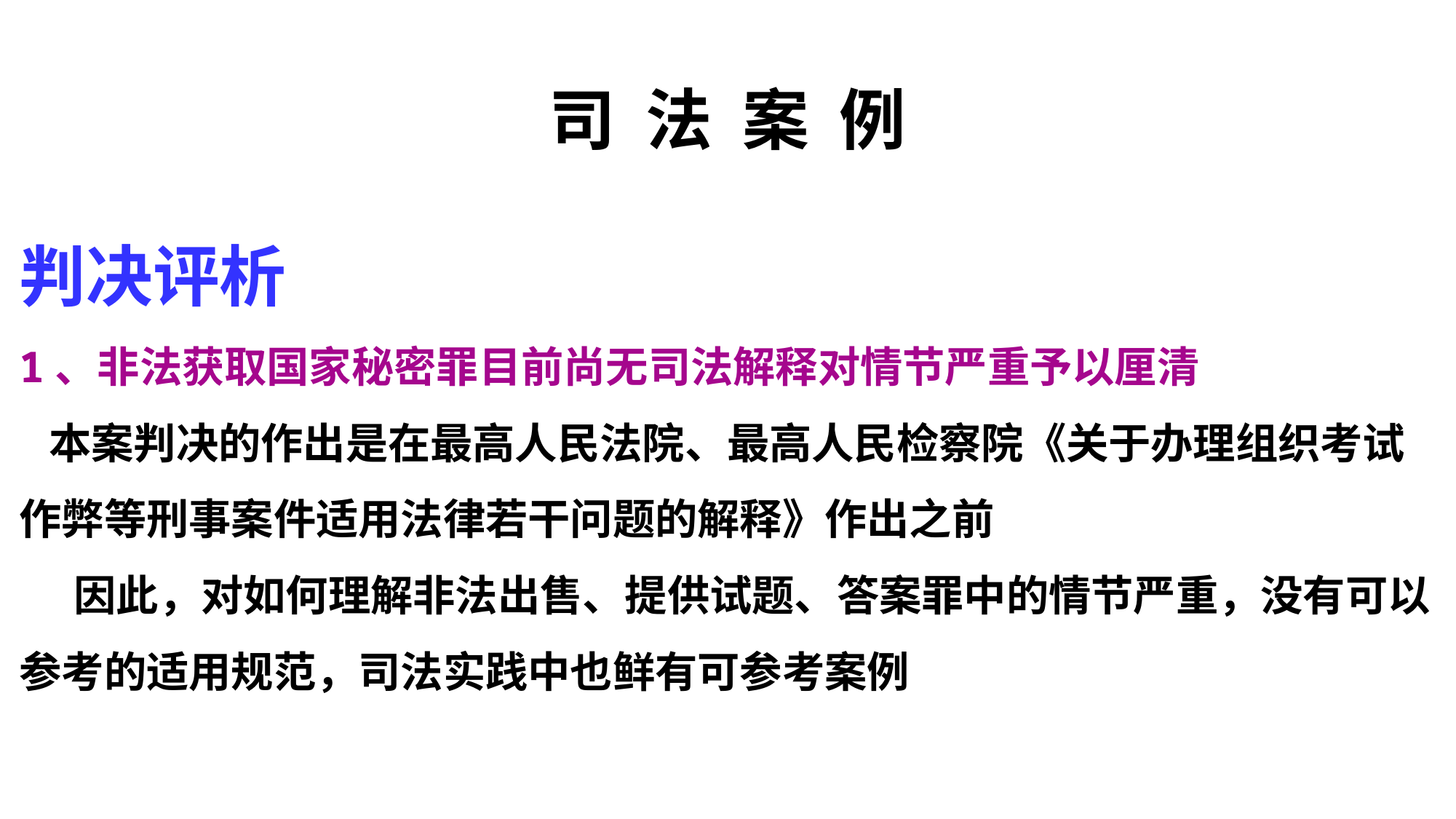

# 司  法  案  例
判决评析
1、非法获取国家秘密罪目前尚无司法解释对情节严重予以厘清
  本案判决的作出是在最高人民法院、最高人民检察院《关于办理组织考试作弊等刑事案件适用法律若干问题的解释》作出之前
因此，对如何理解非法出售、提供试题、答案罪中的情节严重，没有可以参考的适用规范，司法实践中也鲜有可参考案例